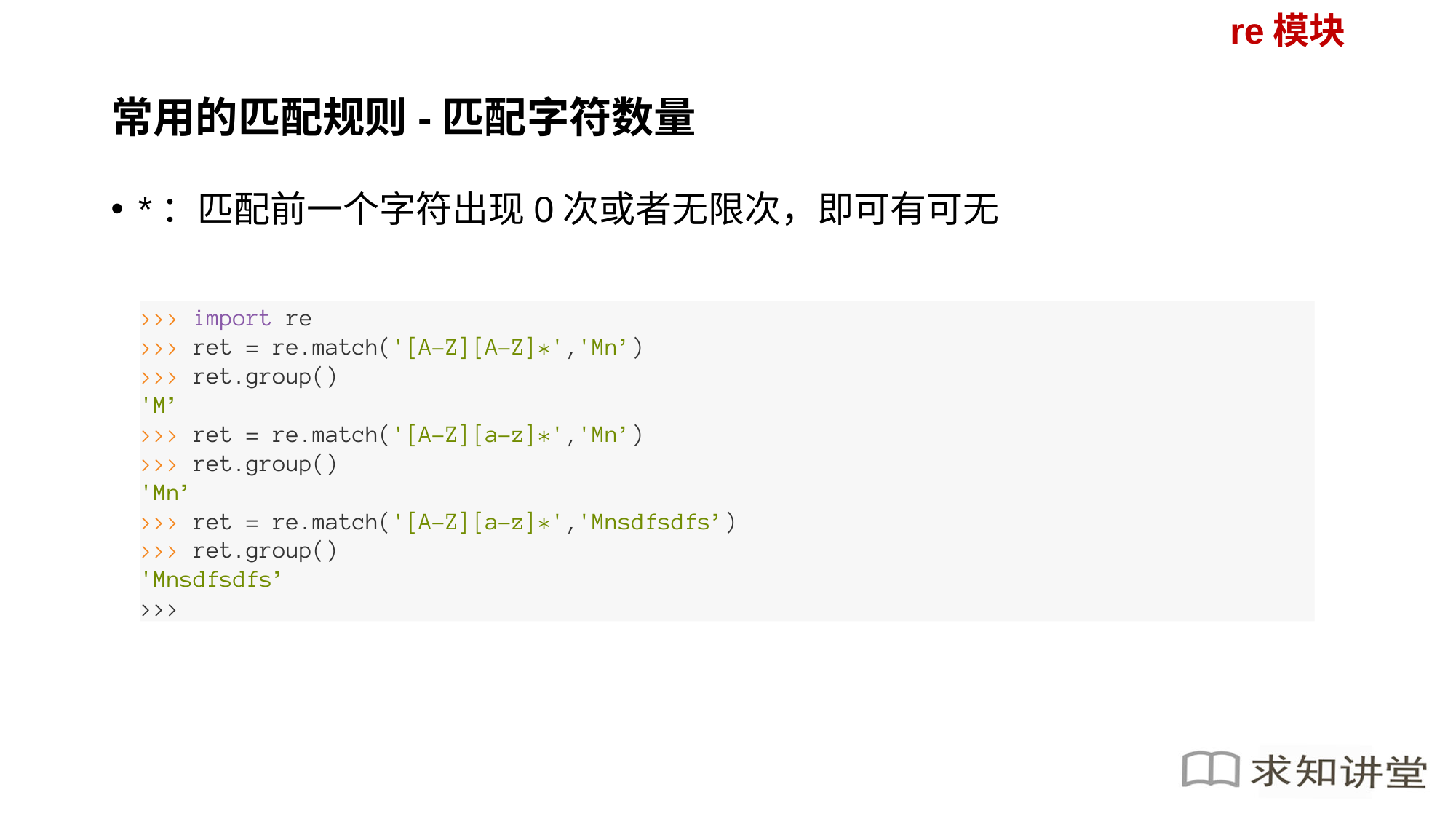

re模块
# 常用的匹配规则-匹配字符数量
*：匹配前一个字符出现0次或者无限次，即可有可无

>>> import re
>>> ret = re.match('[A-Z][A-Z]*','Mn’)
>>> ret.group()
'M’
>>> ret = re.match('[A-Z][a-z]*','Mn’)
>>> ret.group()
'Mn’
>>> ret = re.match('[A-Z][a-z]*','Mnsdfsdfs’)
>>> ret.group()
'Mnsdfsdfs’
>>>